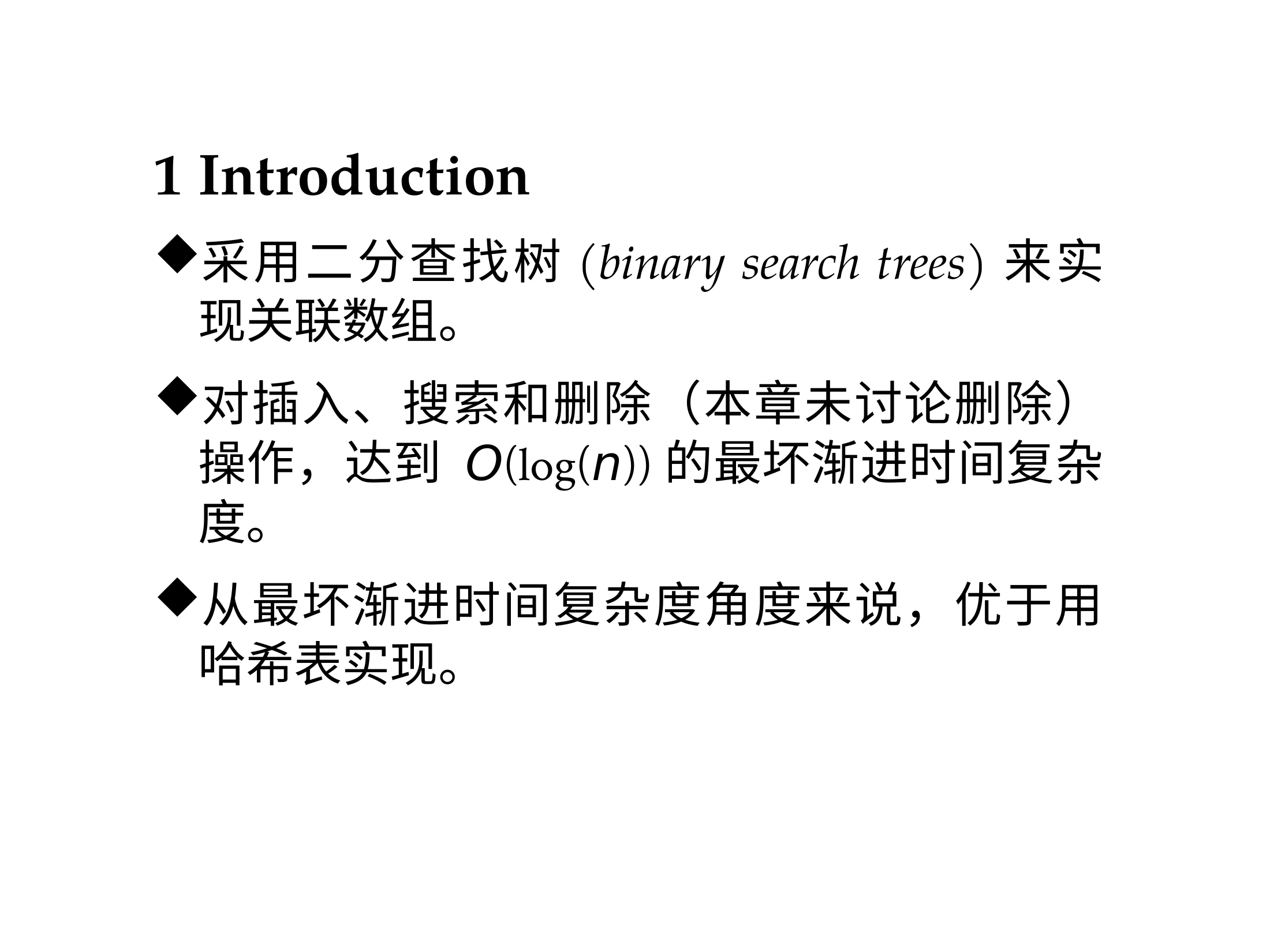

Introduction
采用二分查找树(binary search trees)来实现关联数组。
对插入、搜索和删除（本章未讨论删除）操作，达到 O(log(n))的最坏渐进时间复杂度。
从最坏渐进时间复杂度角度来说，优于用哈希表实现。
MARCH 6, 2014
LECTURE NOTES